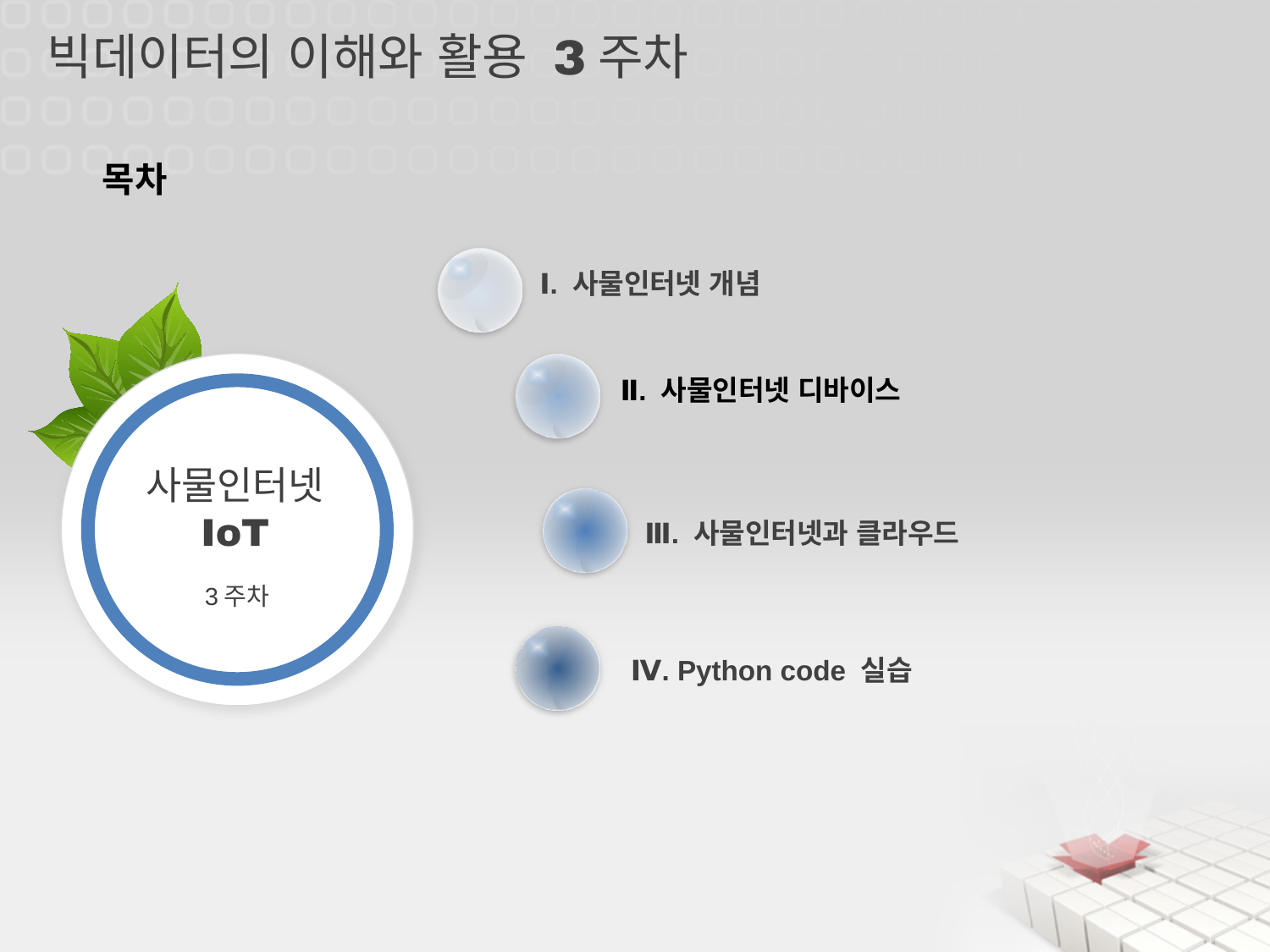

빅데이터의 이해와 활용 3주차
목차

Ⅰ. 사물인터넷 개념

Ⅱ. 사물인터넷 디바이스

사물인터넷
IoT

3주차

Ⅲ. 사물인터넷과 클라우드

Ⅳ. Python code 실습